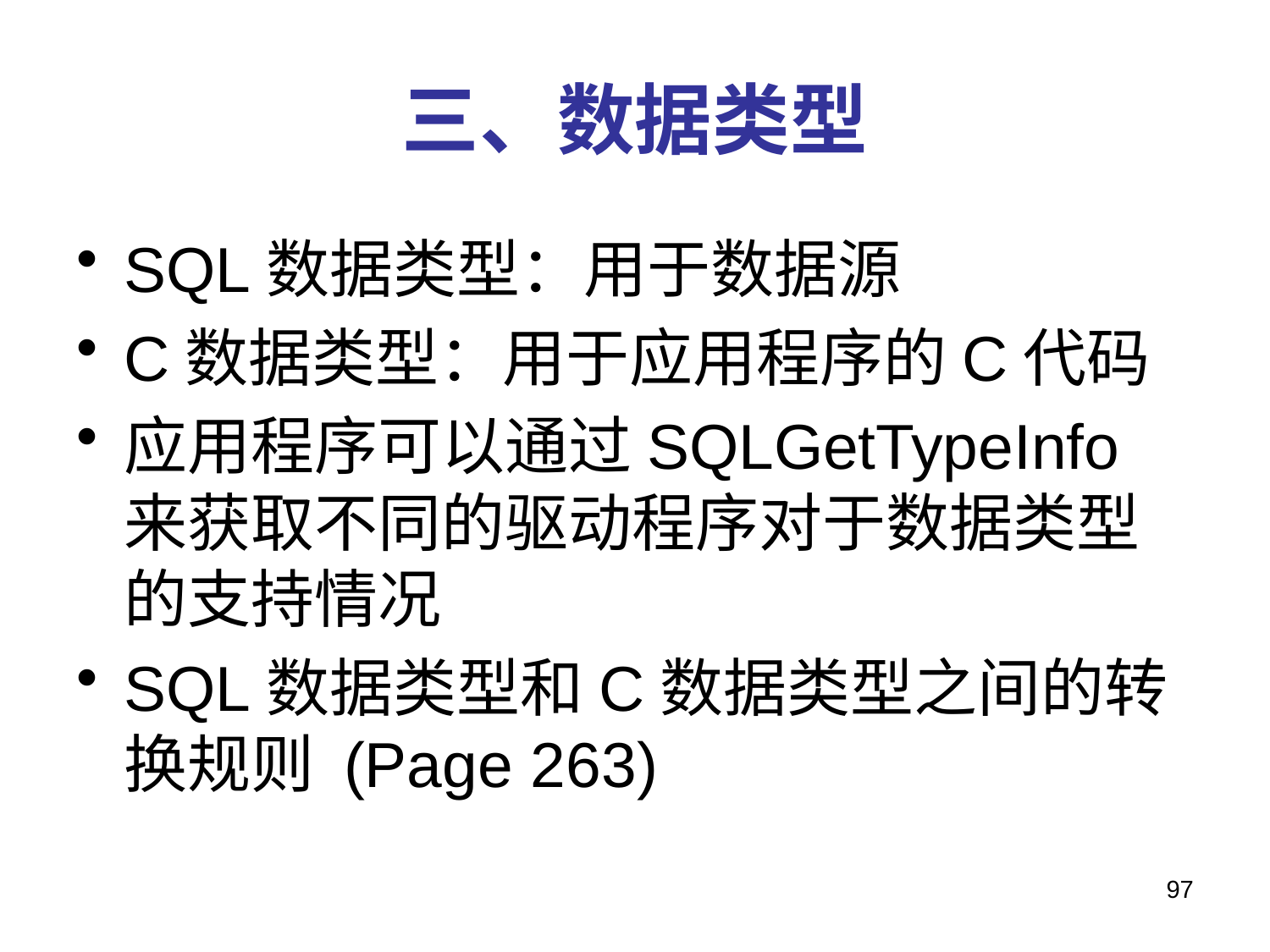

# 三、数据类型
SQL数据类型：用于数据源
C数据类型：用于应用程序的C代码
应用程序可以通过SQLGetTypeInfo来获取不同的驱动程序对于数据类型的支持情况
SQL数据类型和C数据类型之间的转换规则 (Page 263)

97